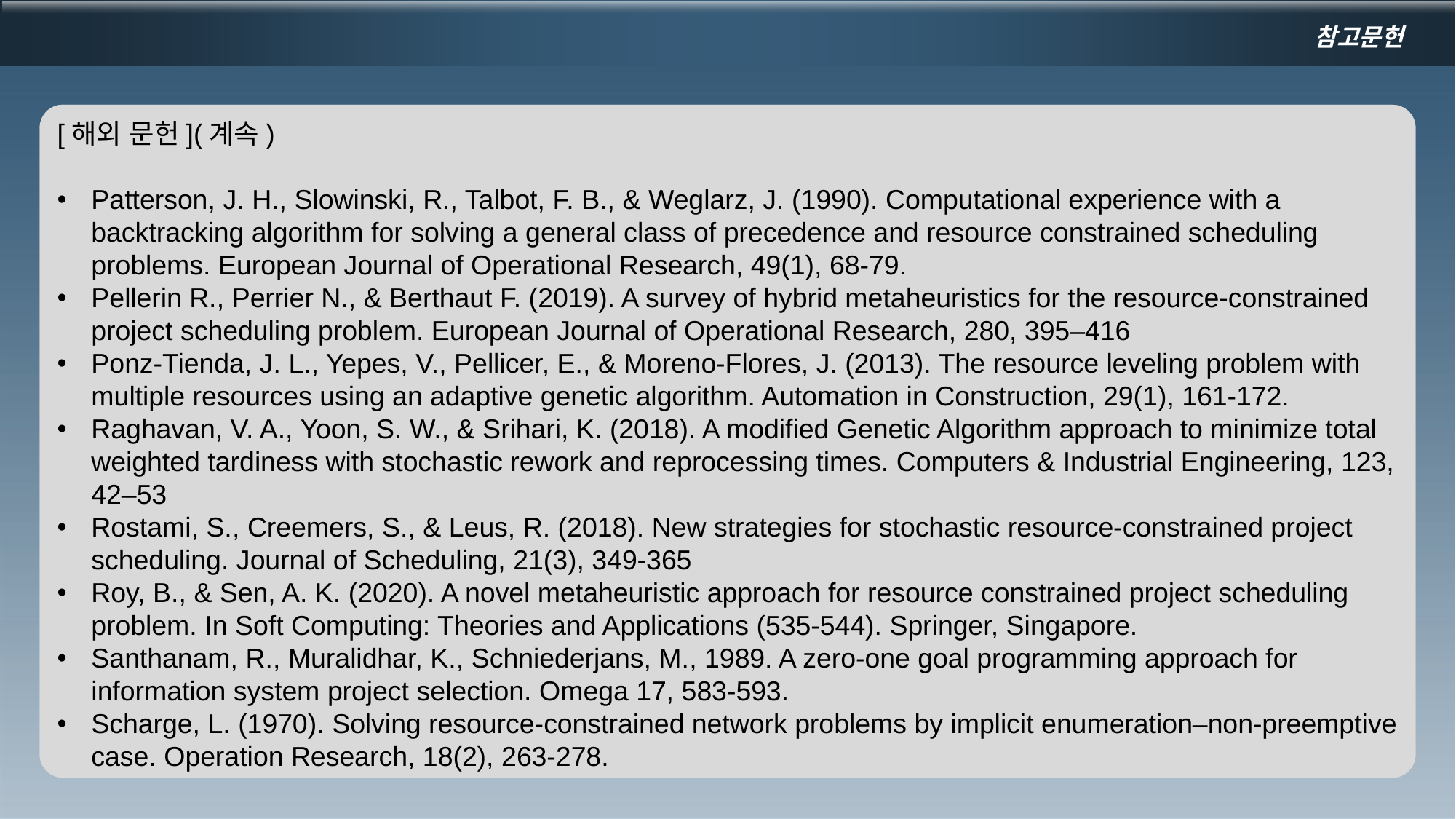

참고문헌
[해외 문헌](계속)

Patterson, J. H., Slowinski, R., Talbot, F. B., & Weglarz, J. (1990). Computational experience with a backtracking algorithm for solving a general class of precedence and resource constrained scheduling problems. European Journal of Operational Research, 49(1), 68-79.
Pellerin R., Perrier N., & Berthaut F. (2019). A survey of hybrid metaheuristics for the resource-constrained project scheduling problem. European Journal of Operational Research, 280, 395–416
Ponz-Tienda, J. L., Yepes, V., Pellicer, E., & Moreno-Flores, J. (2013). The resource leveling problem with multiple resources using an adaptive genetic algorithm. Automation in Construction, 29(1), 161-172.
Raghavan, V. A., Yoon, S. W., & Srihari, K. (2018). A modified Genetic Algorithm approach to minimize total weighted tardiness with stochastic rework and reprocessing times. Computers & Industrial Engineering, 123, 42–53
Rostami, S., Creemers, S., & Leus, R. (2018). New strategies for stochastic resource-constrained project scheduling. Journal of Scheduling, 21(3), 349-365
Roy, B., & Sen, A. K. (2020). A novel metaheuristic approach for resource constrained project scheduling problem. In Soft Computing: Theories and Applications (535-544). Springer, Singapore.
Santhanam, R., Muralidhar, K., Schniederjans, M., 1989. A zero-one goal programming approach for information system project selection. Omega 17, 583-593.
Scharge, L. (1970). Solving resource-constrained network problems by implicit enumeration–non-preemptive case. Operation Research, 18(2), 263-278.